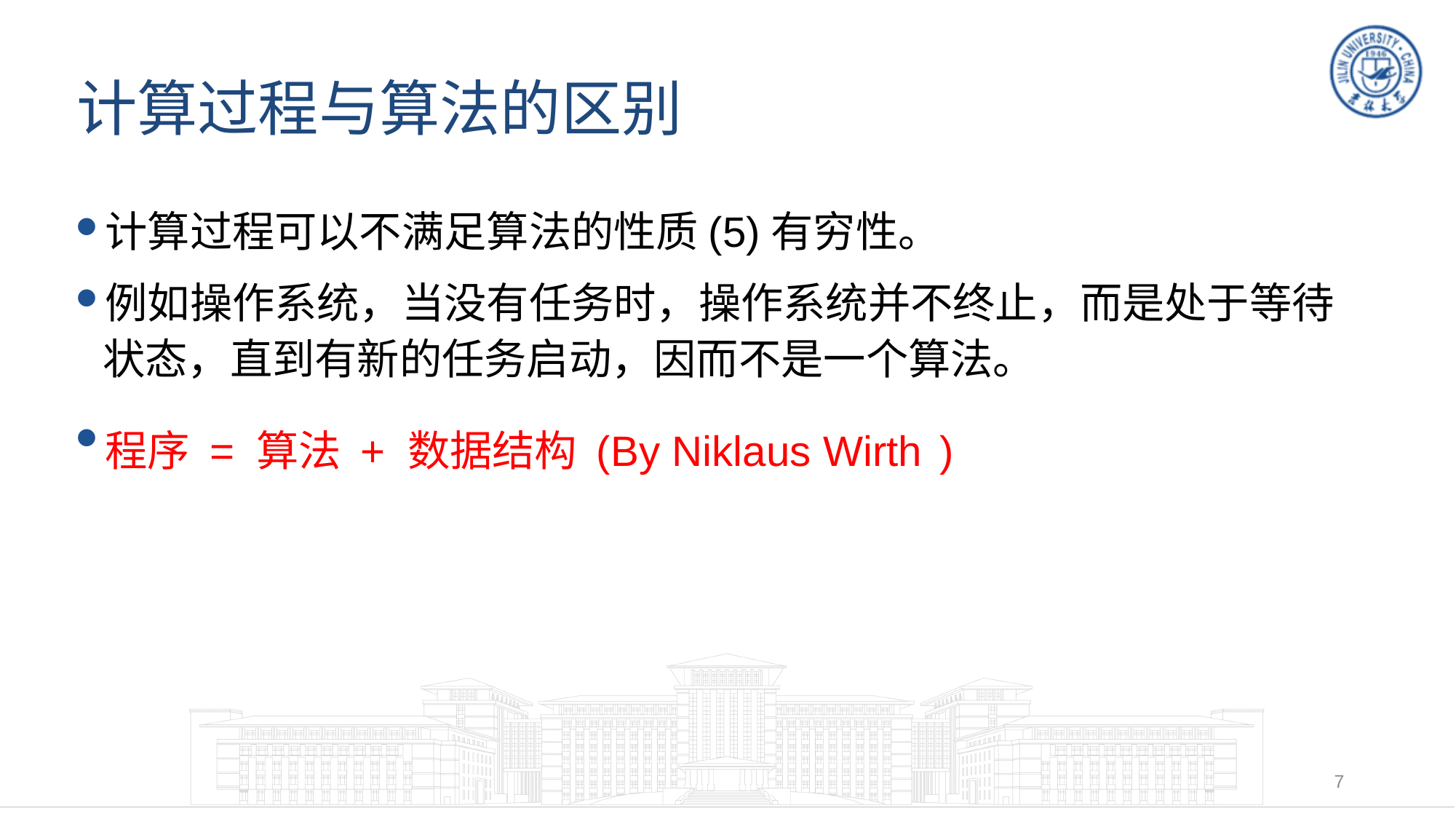

# 计算过程与算法的区别
计算过程可以不满足算法的性质(5)有穷性。
例如操作系统，当没有任务时，操作系统并不终止，而是处于等待状态，直到有新的任务启动，因而不是一个算法。
程序 = 算法 + 数据结构 (By Niklaus Wirth )
7